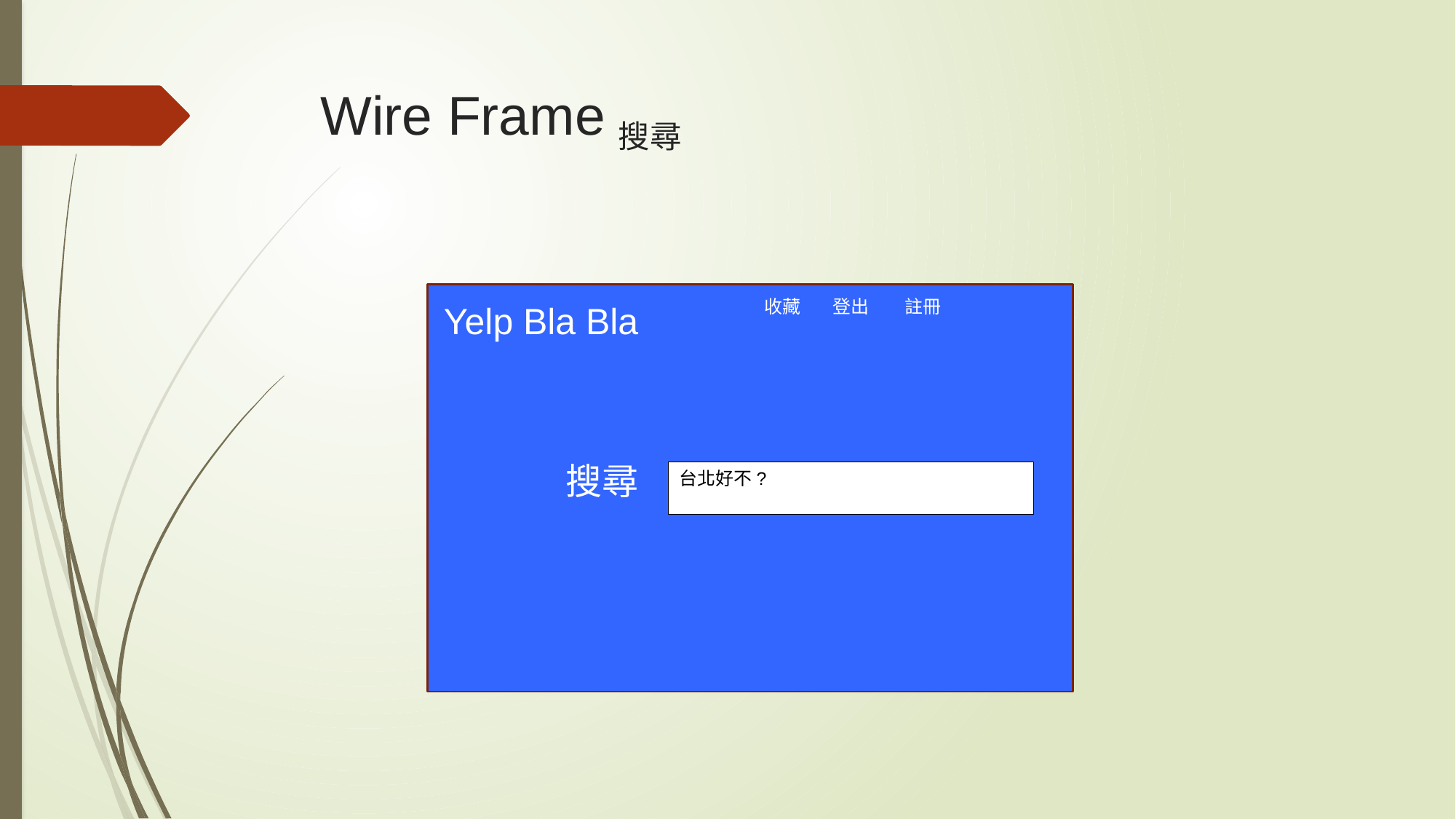

# Wire Frame搜尋

收藏        登出         註冊
Yelp Bla Bla
搜尋
台北好不?